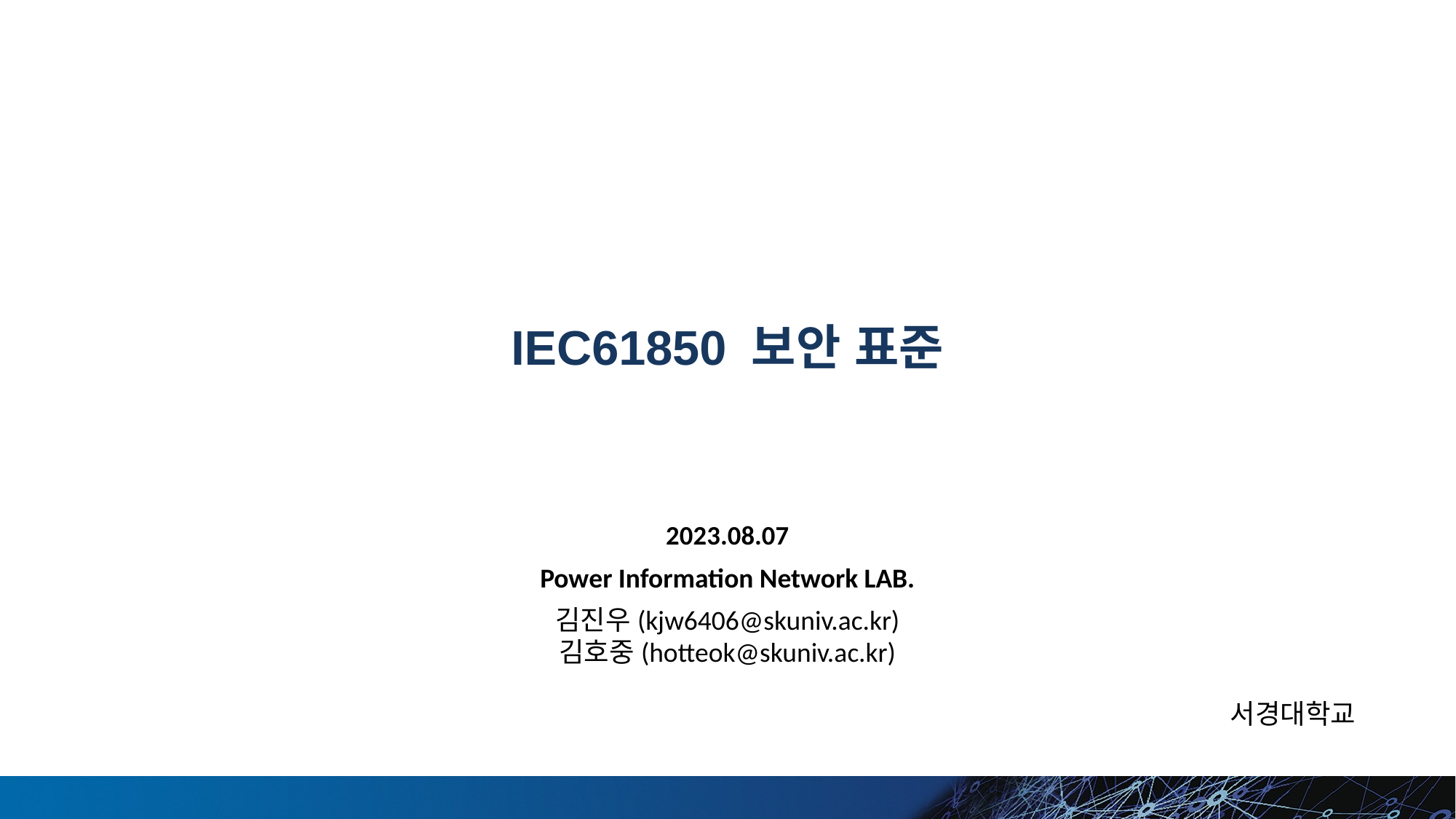

# IEC61850 보안 표준
2023.08.07
Power Information Network LAB.
김진우(kjw6406@skuniv.ac.kr)
김호중(hotteok@skuniv.ac.kr)